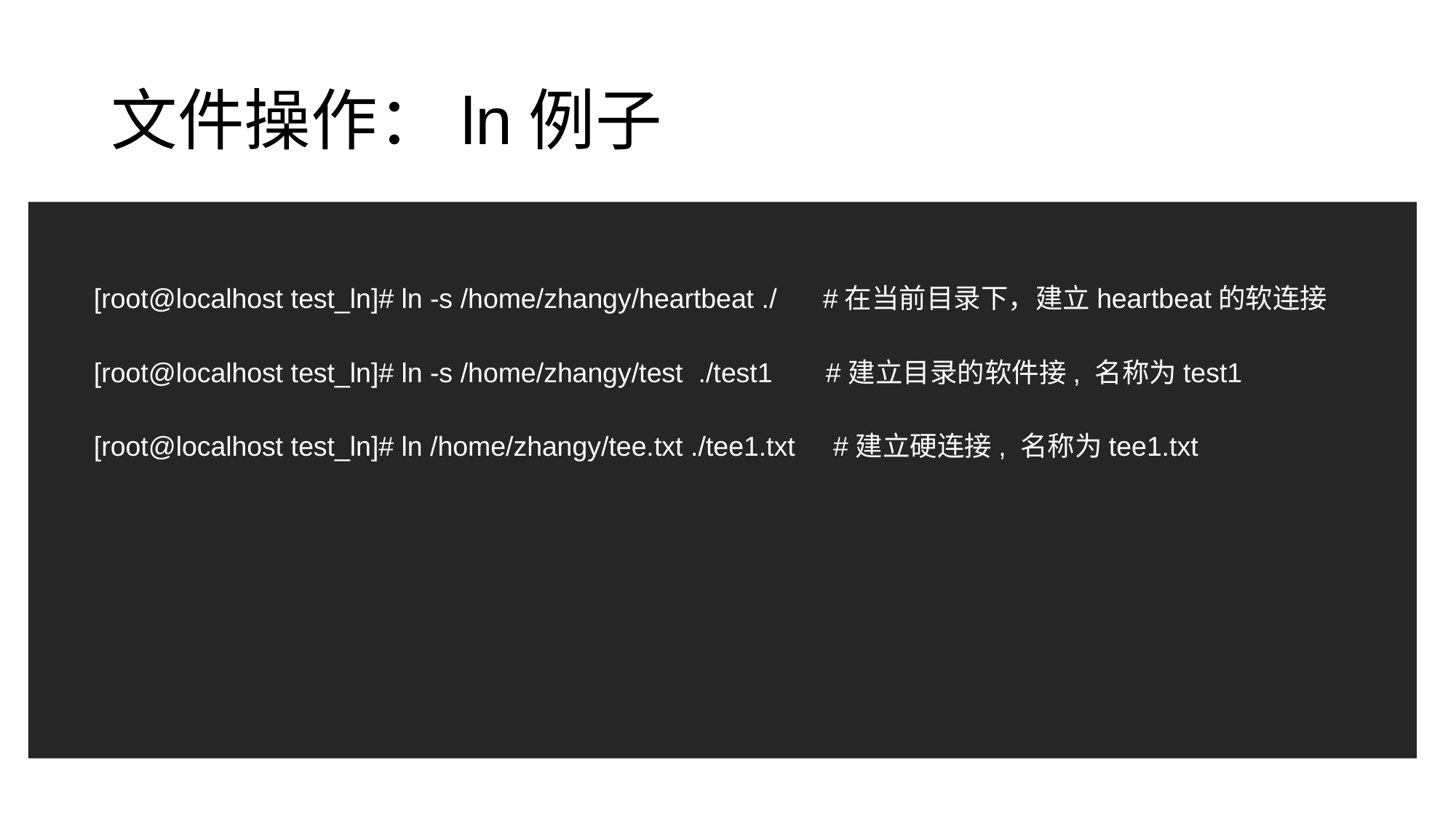

# 文件操作：ln例子

[root@localhost test_ln]# ln -s /home/zhangy/heartbeat ./      #在当前目录下，建立heartbeat的软连接

[root@localhost test_ln]# ln -s /home/zhangy/test  ./test1       #建立目录的软件接, 名称为test1

[root@localhost test_ln]# ln /home/zhangy/tee.txt ./tee1.txt     #建立硬连接, 名称为tee1.txt